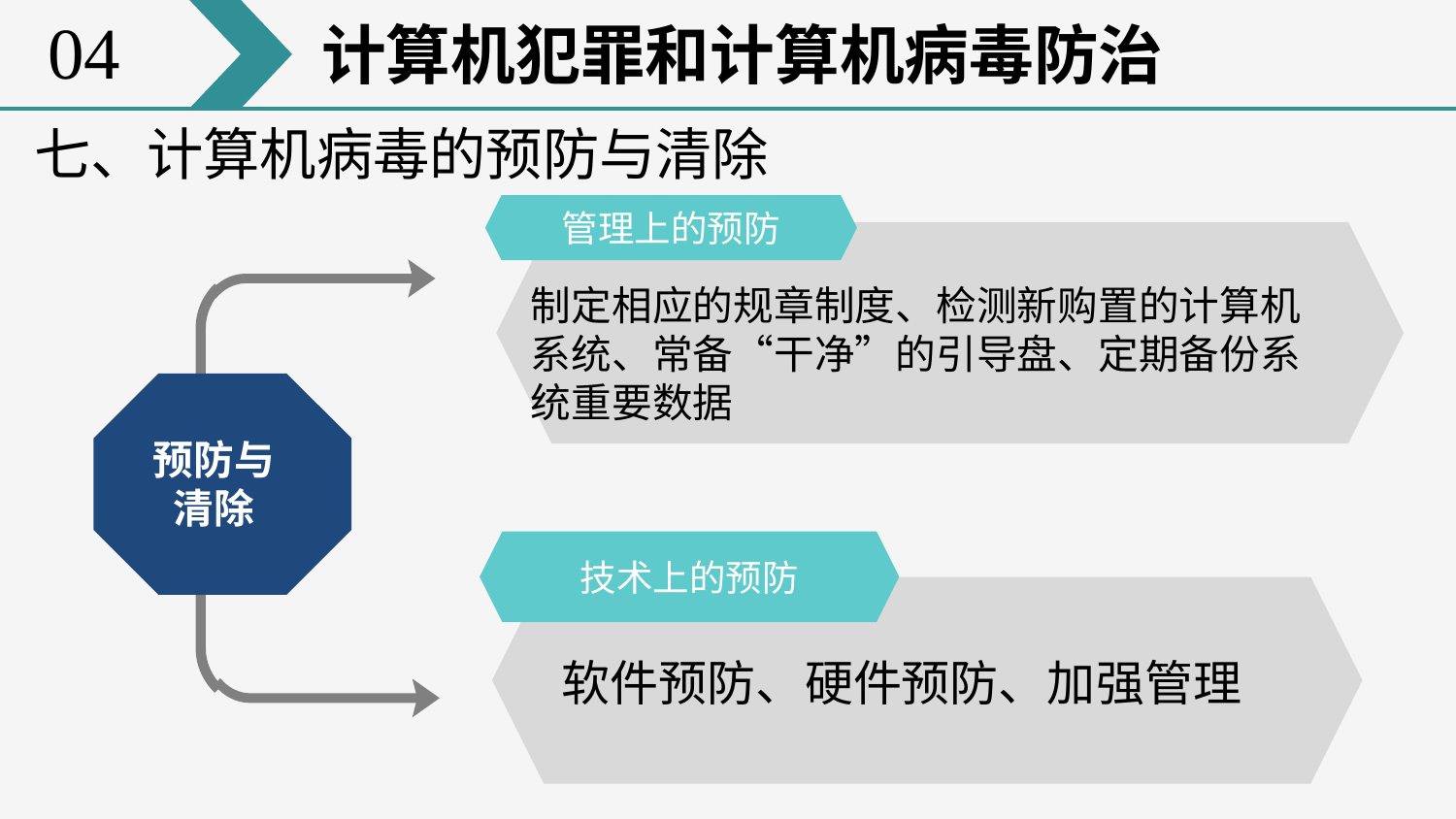

04
计算机犯罪和计算机病毒防治
七、计算机病毒的预防与清除
管理上的预防

制定相应的规章制度、检测新购置的计算机系统、常备“干净”的引导盘、定期备份系统重要数据

预防与
清除

技术上的预防

软件预防、硬件预防、加强管理